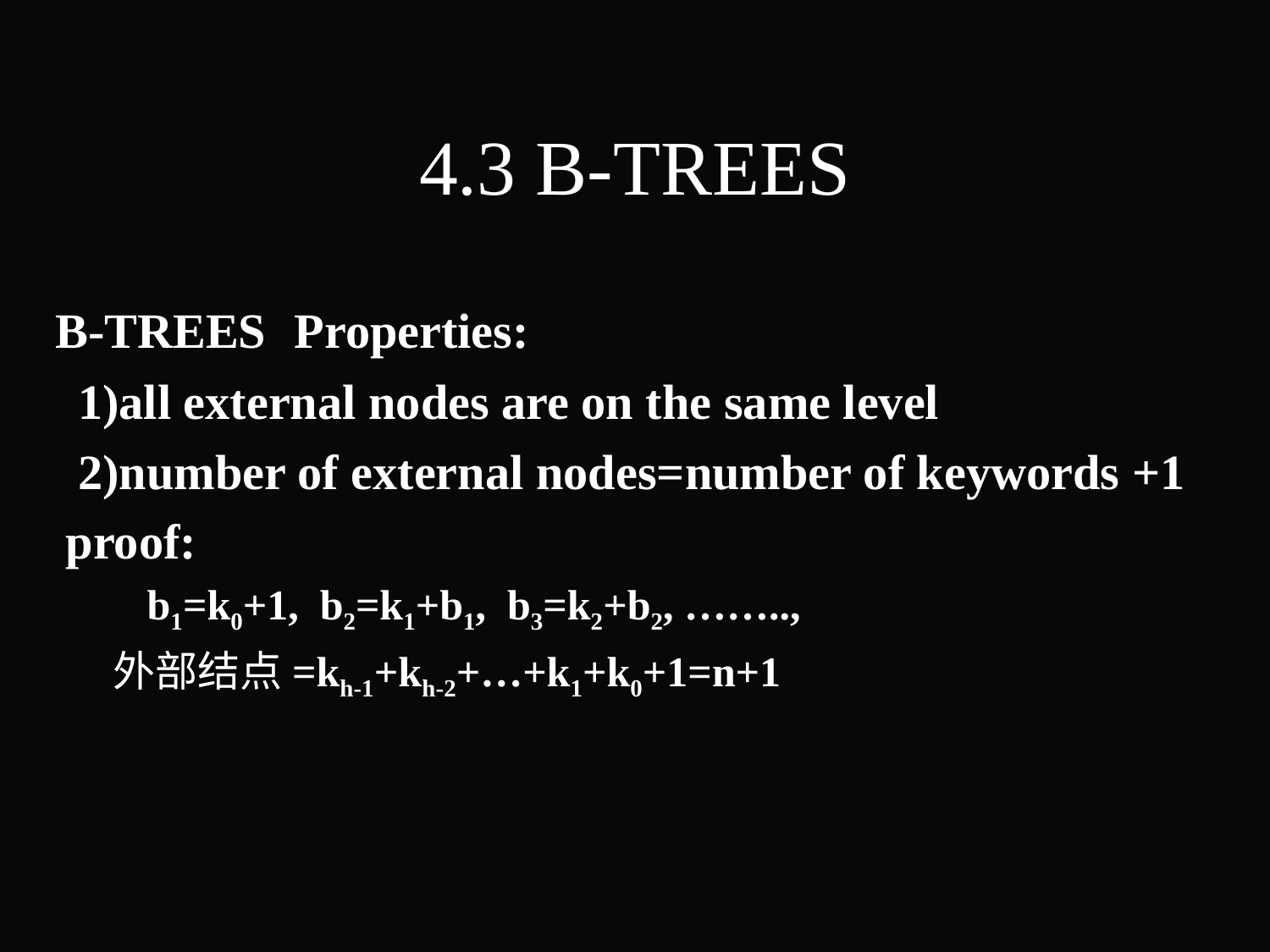

4.3 B-TREES
 B-TREES  Properties:
   1)all external nodes are on the same level
   2)number of external nodes=number of keywords +1
  proof:
          b1=k0+1,  b2=k1+b1,  b3=k2+b2, ……..,
      外部结点=kh-1+kh-2+…+k1+k0+1=n+1